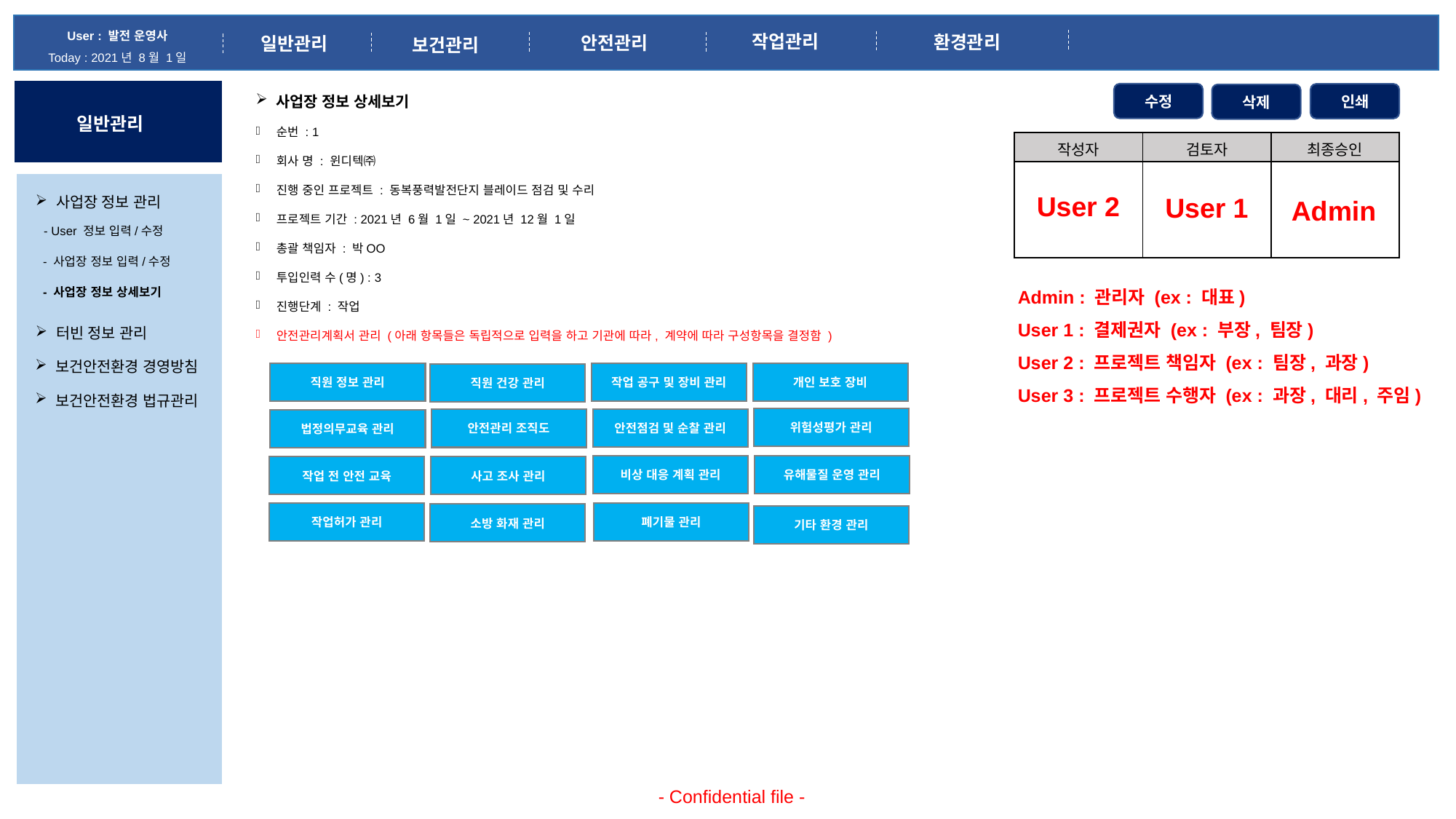

User : 발전 운영사
Today : 2021년 8월 1일
작업관리
환경관리
안전관리
일반관리
보건관리

수정
인쇄
삭제
사업장 정보 상세보기

순번 : 1

회사 명 : 윈디텍㈜

진행 중인 프로젝트 : 동복풍력발전단지 블레이드 점검 및 수리

프로젝트 기간 : 2021년 6월 1일 ~ 2021년 12월 1일

총괄 책임자 : 박OO

투입인력 수(명) : 3

진행단계 : 작업

안전관리계획서 관리 (아래 항목들은 독립적으로 입력을 하고 기관에 따라, 계약에 따라 구성항목을 결정함 )

일반관리
| 작성자 | 검토자 | 최종승인 |
| --- | --- | --- |
|  |  |  |

User 2
User 1
사업장 정보 관리
Admin
- User 정보 입력/수정
- 사업장 정보 입력/수정
Admin : 관리자 (ex : 대표)
User 1 : 결제권자 (ex : 부장, 팀장)
User 2 : 프로젝트 책임자 (ex : 팀장, 과장)
User 3 : 프로젝트 수행자 (ex : 과장, 대리, 주임)
- 사업장 정보 상세보기
터빈 정보 관리
보건안전환경 경영방침
작업 공구 및 장비 관리
개인 보호 장비
직원 정보 관리
직원 건강 관리
보건안전환경 법규관리
위험성평가 관리
안전점검 및 순찰 관리
안전관리 조직도
법정의무교육 관리
비상 대응 계획 관리
유해물질 운영 관리
작업 전 안전 교육
사고 조사 관리
폐기물 관리
작업허가 관리
소방 화재 관리
기타 환경 관리
- Confidential file -